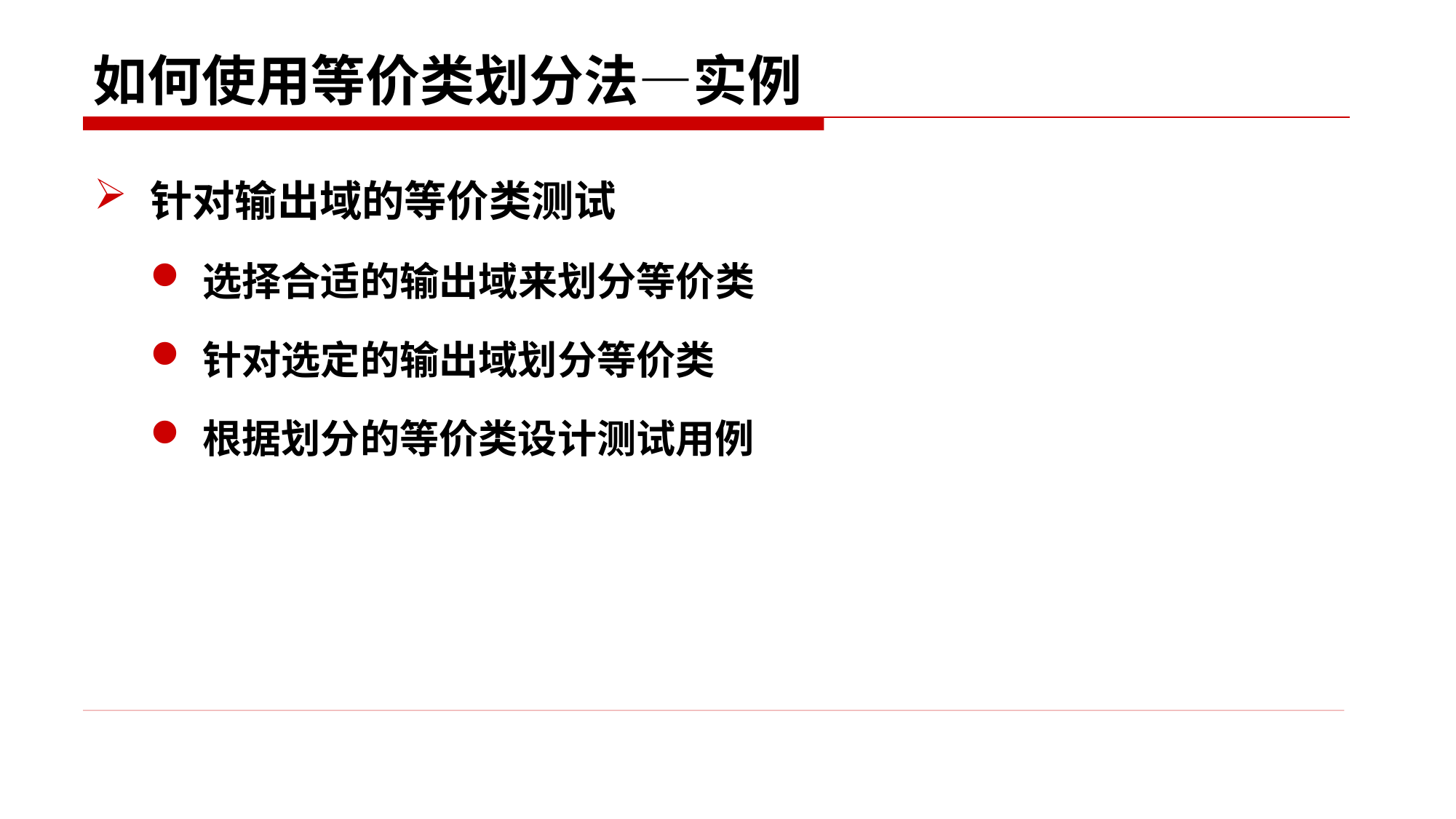

# 如何使用等价类划分法—实例
针对输出域的等价类测试
选择合适的输出域来划分等价类
针对选定的输出域划分等价类
根据划分的等价类设计测试用例